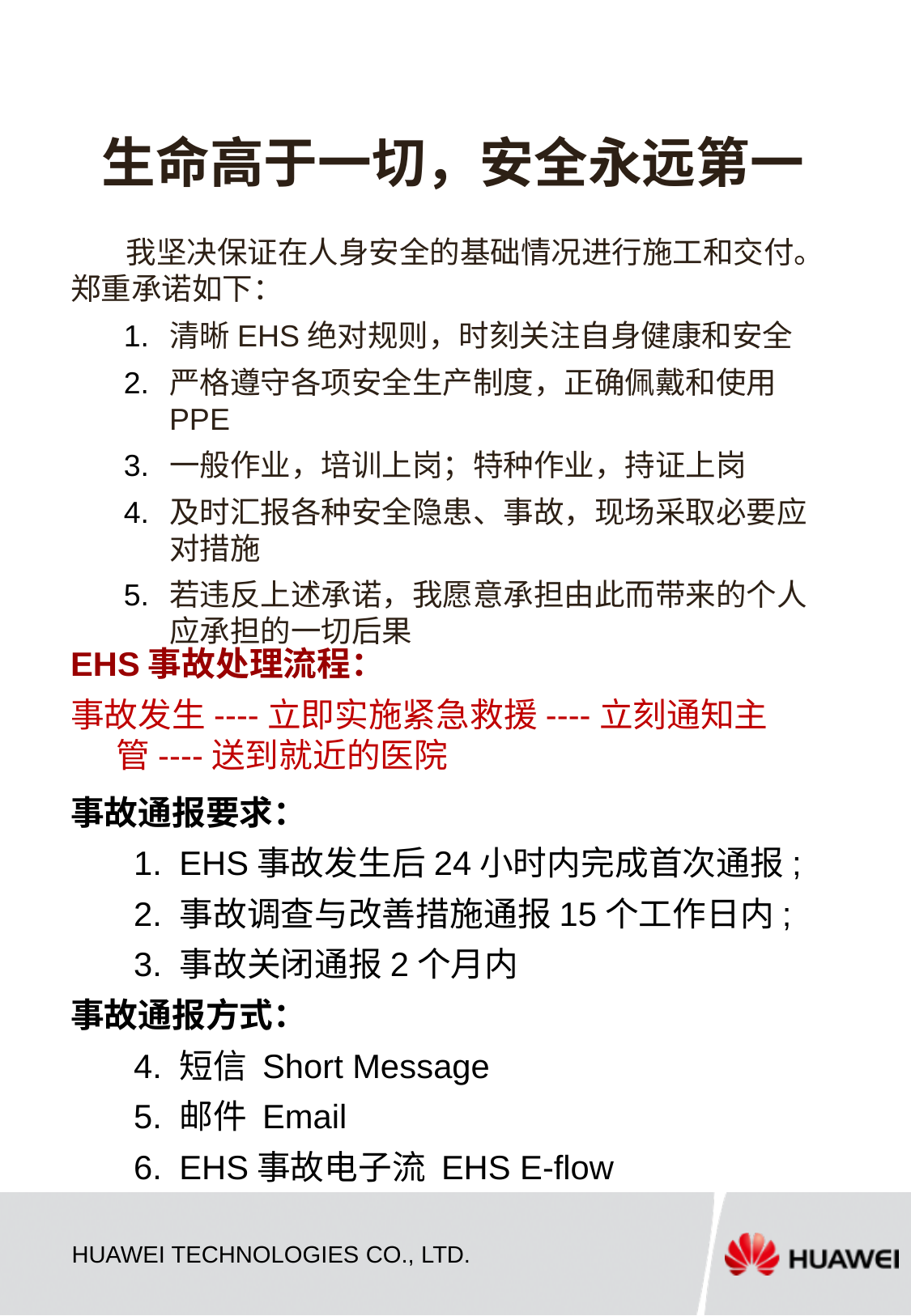

生命高于一切，安全永远第一
       我坚决保证在人身安全的基础情况进行施工和交付。郑重承诺如下：
清晰EHS绝对规则，时刻关注自身健康和安全
严格遵守各项安全生产制度，正确佩戴和使用PPE
一般作业，培训上岗；特种作业，持证上岗
及时汇报各种安全隐患、事故，现场采取必要应对措施
若违反上述承诺，我愿意承担由此而带来的个人应承担的一切后果
EHS事故处理流程：
事故发生----立即实施紧急救援----立刻通知主管----送到就近的医院
事故通报要求：
EHS事故发生后24小时内完成首次通报;
事故调查与改善措施通报15个工作日内;
事故关闭通报2个月内
事故通报方式：
短信 Short Message
邮件 Email
EHS事故电子流 EHS E-flow